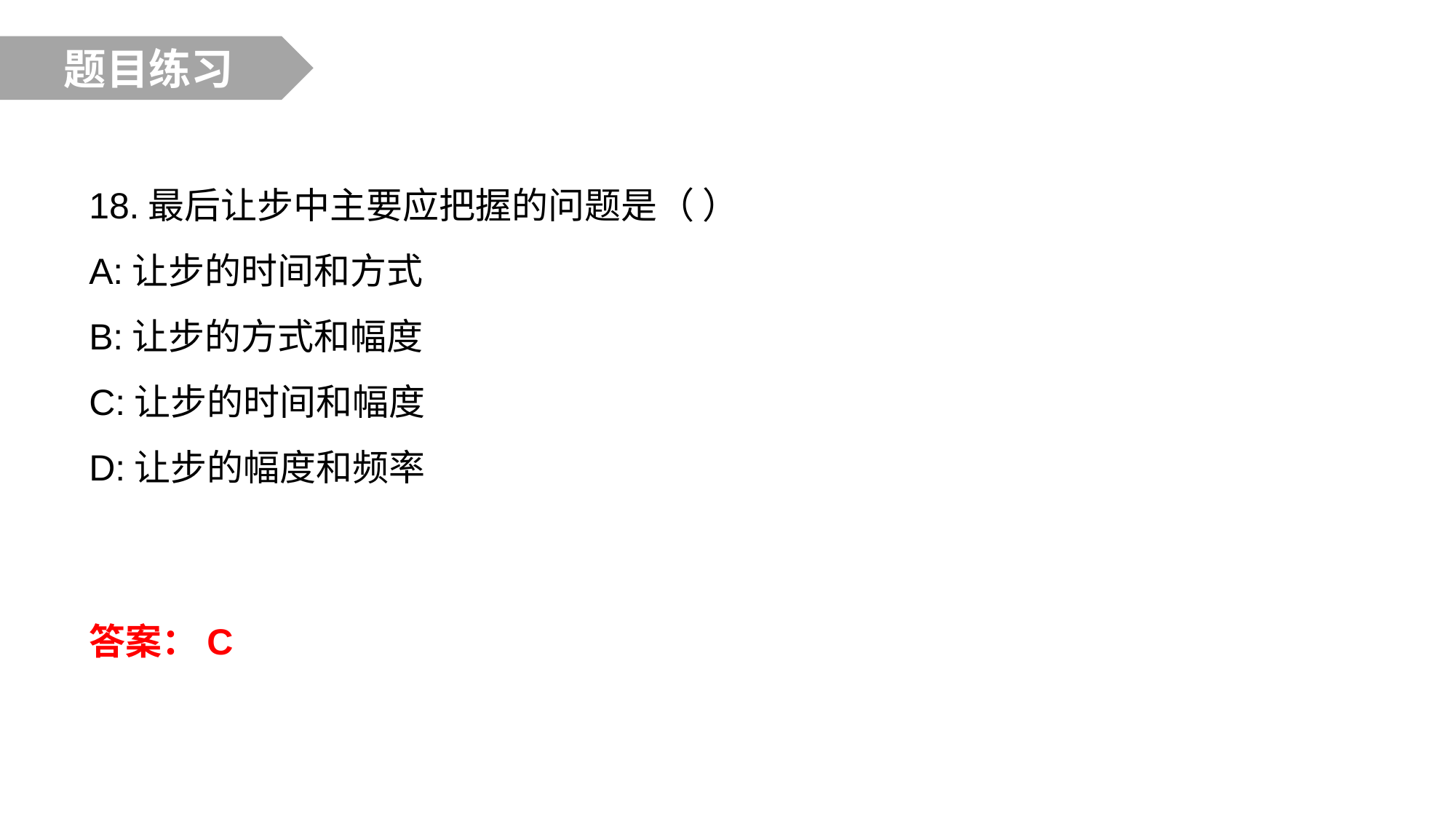

题目练习
18.最后让步中主要应把握的问题是（ ）
A:让步的时间和方式
B:让步的方式和幅度
C:让步的时间和幅度
D:让步的幅度和频率
答案：C